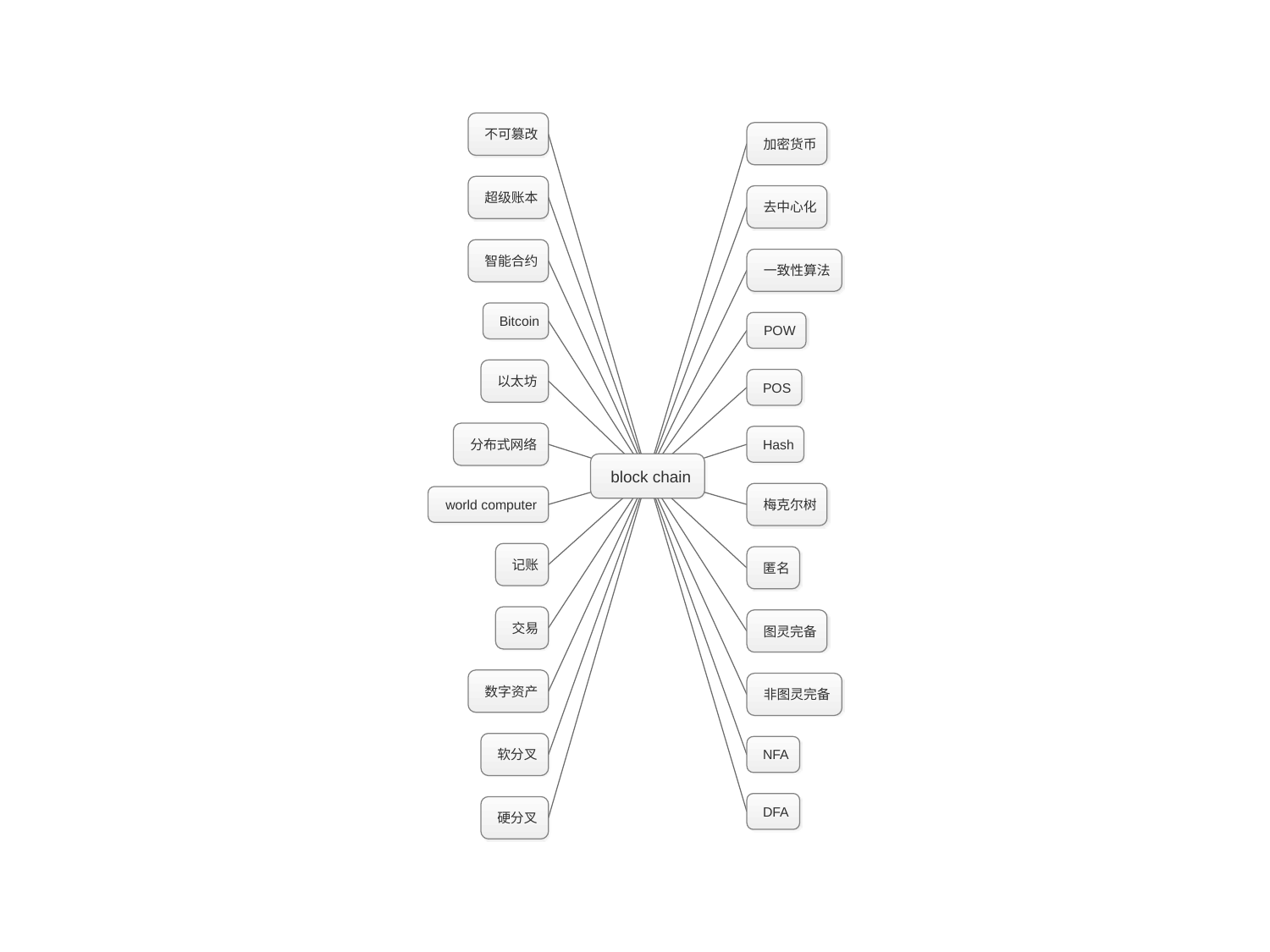

不可篡改

加密货币

超级账本

去中心化

智能合约

一致性算法

Bitcoin

POW

以太坊

POS

分布式网络

Hash

block chain

梅克尔树

world computer

记账

匿名

交易

图灵完备

数字资产

非图灵完备

软分叉

NFA

DFA

硬分叉